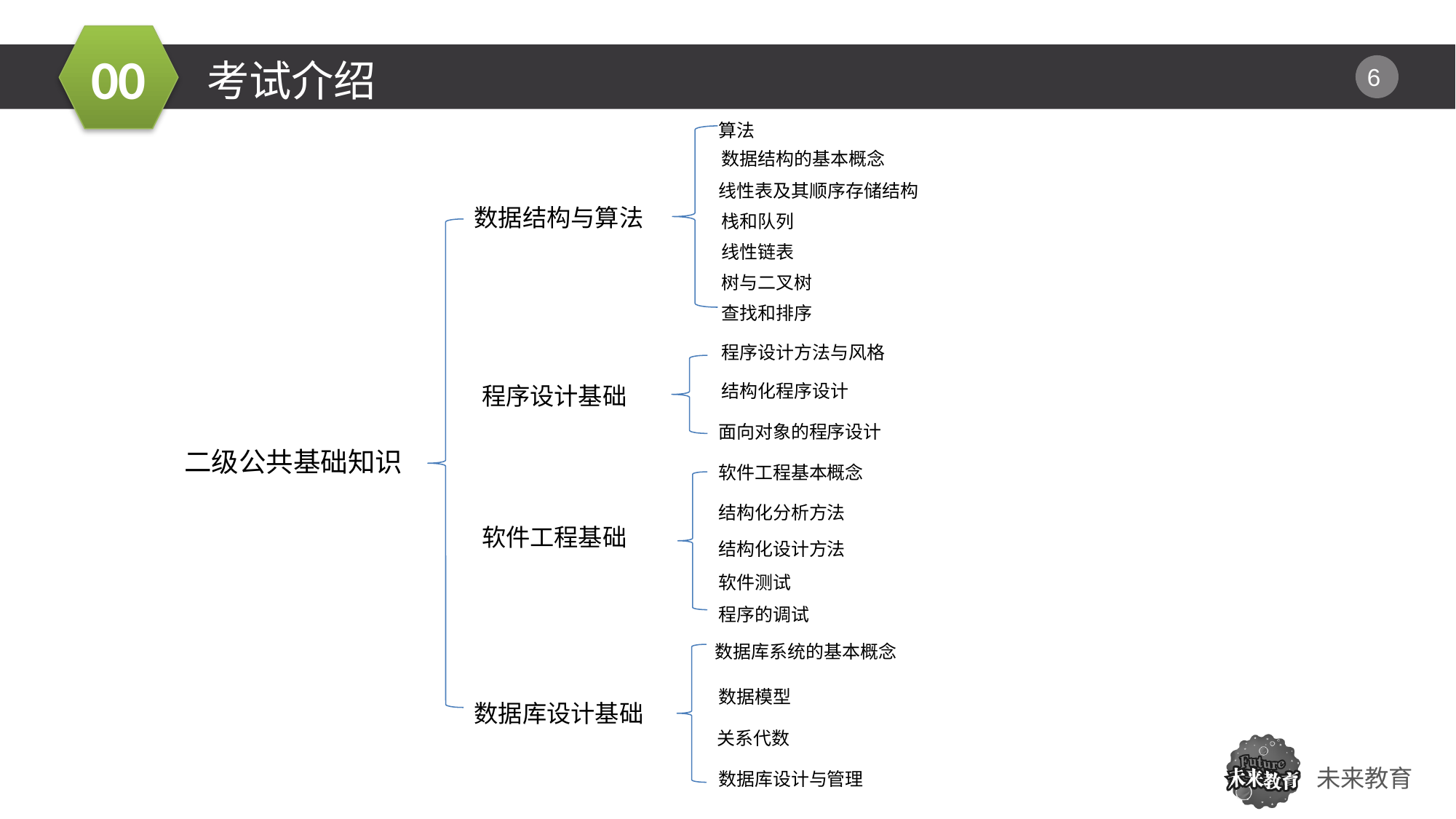

考试介绍
算法

数据结构的基本概念
线性表及其顺序存储结构
数据结构与算法
栈和队列

线性链表
树与二叉树
查找和排序
程序设计方法与风格

结构化程序设计
程序设计基础
面向对象的程序设计
二级公共基础知识
软件工程基本概念

结构化分析方法
软件工程基础
结构化设计方法
软件测试
程序的调试
数据库系统的基本概念

数据模型
数据库设计基础
关系代数
数据库设计与管理